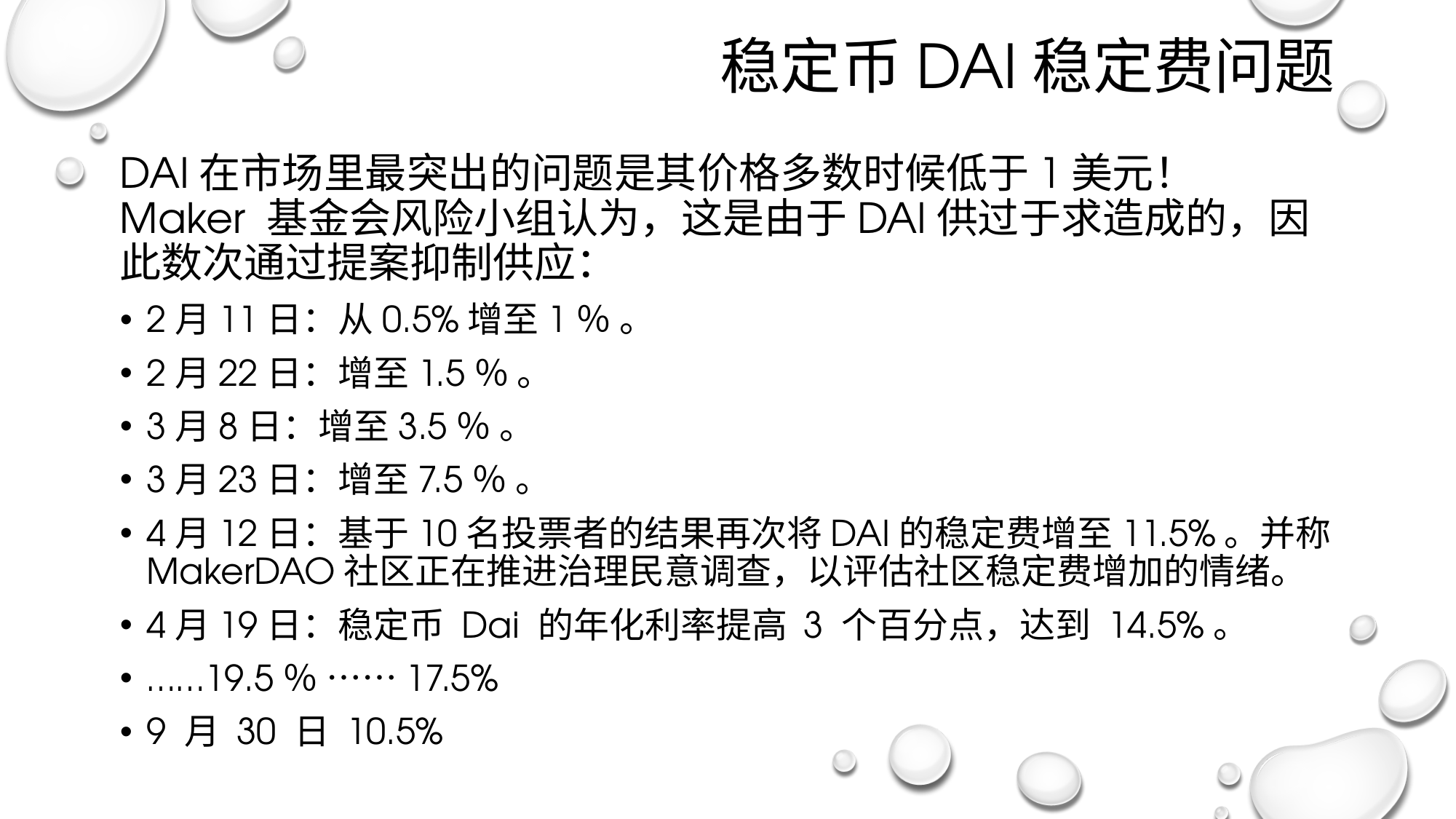

# 稳定币DAI稳定费问题
DAI在市场里最突出的问题是其价格多数时候低于1美元！ Maker 基金会风险小组认为，这是由于DAI供过于求造成的，因此数次通过提案抑制供应：
2月11日：从0.5%增至1％ 。
2月22日：增至1.5％ 。
3月8日：增至3.5％ 。
3月23日：增至7.5％ 。
4月12日：基于10名投票者的结果再次将DAI的稳定费增至11.5%。并称MakerDAO社区正在推进治理民意调查，以评估社区稳定费增加的情绪。
4月19日：稳定币 Dai 的年化利率提高 3 个百分点，达到 14.5%。
……19.5％ ……17.5%
9 月 30 日 10.5%